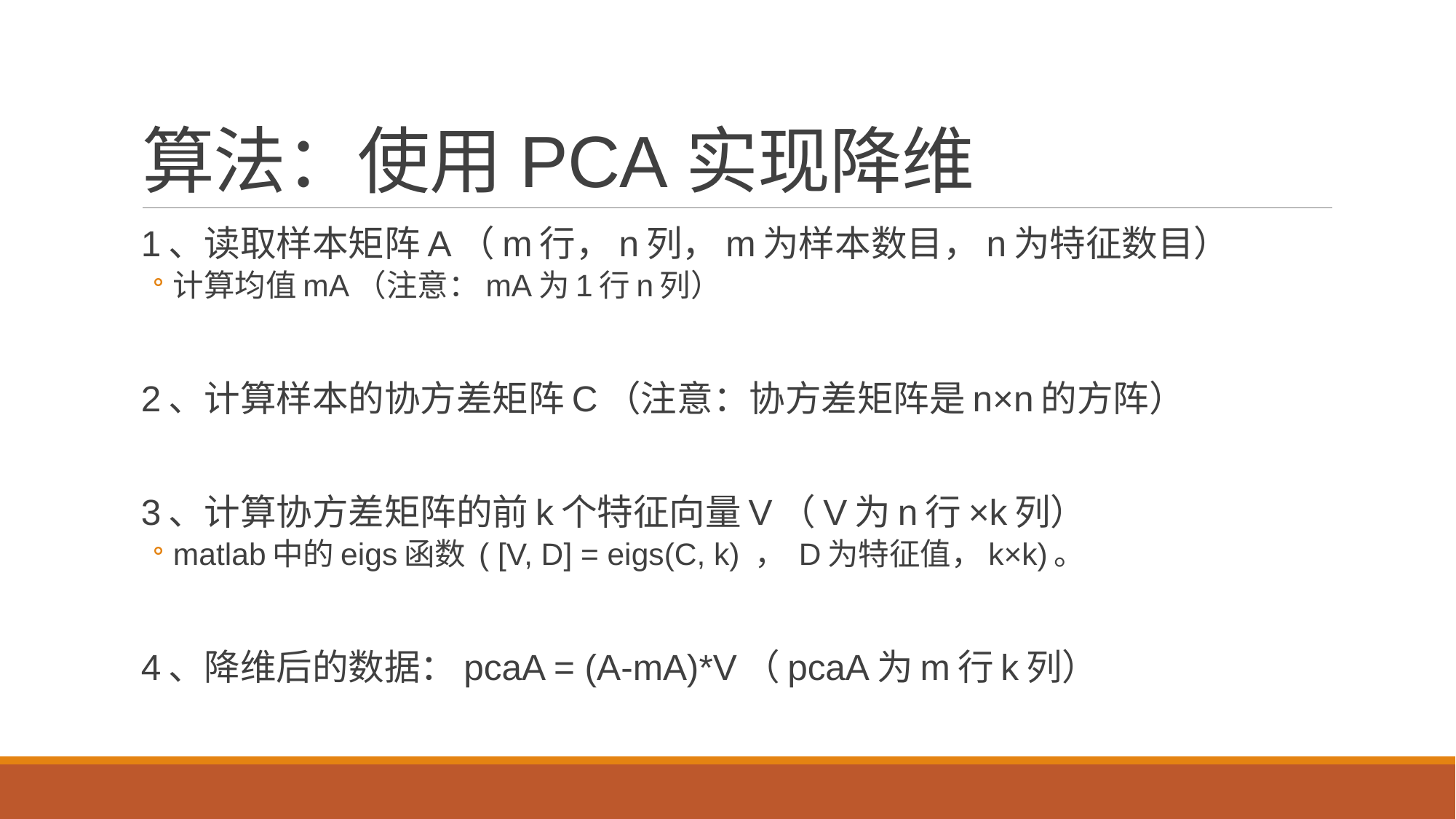

# 算法：使用PCA实现降维
1、读取样本矩阵A（m行，n列，m为样本数目，n为特征数目）
计算均值mA（注意：mA为1行n列）

2、计算样本的协方差矩阵C（注意：协方差矩阵是n×n的方阵）

3、计算协方差矩阵的前k个特征向量V（V为n行×k列）
matlab中的eigs函数 ( [V, D] = eigs(C, k) ， D为特征值，k×k)。

4、降维后的数据：pcaA = (A-mA)*V（pcaA为m行k列）